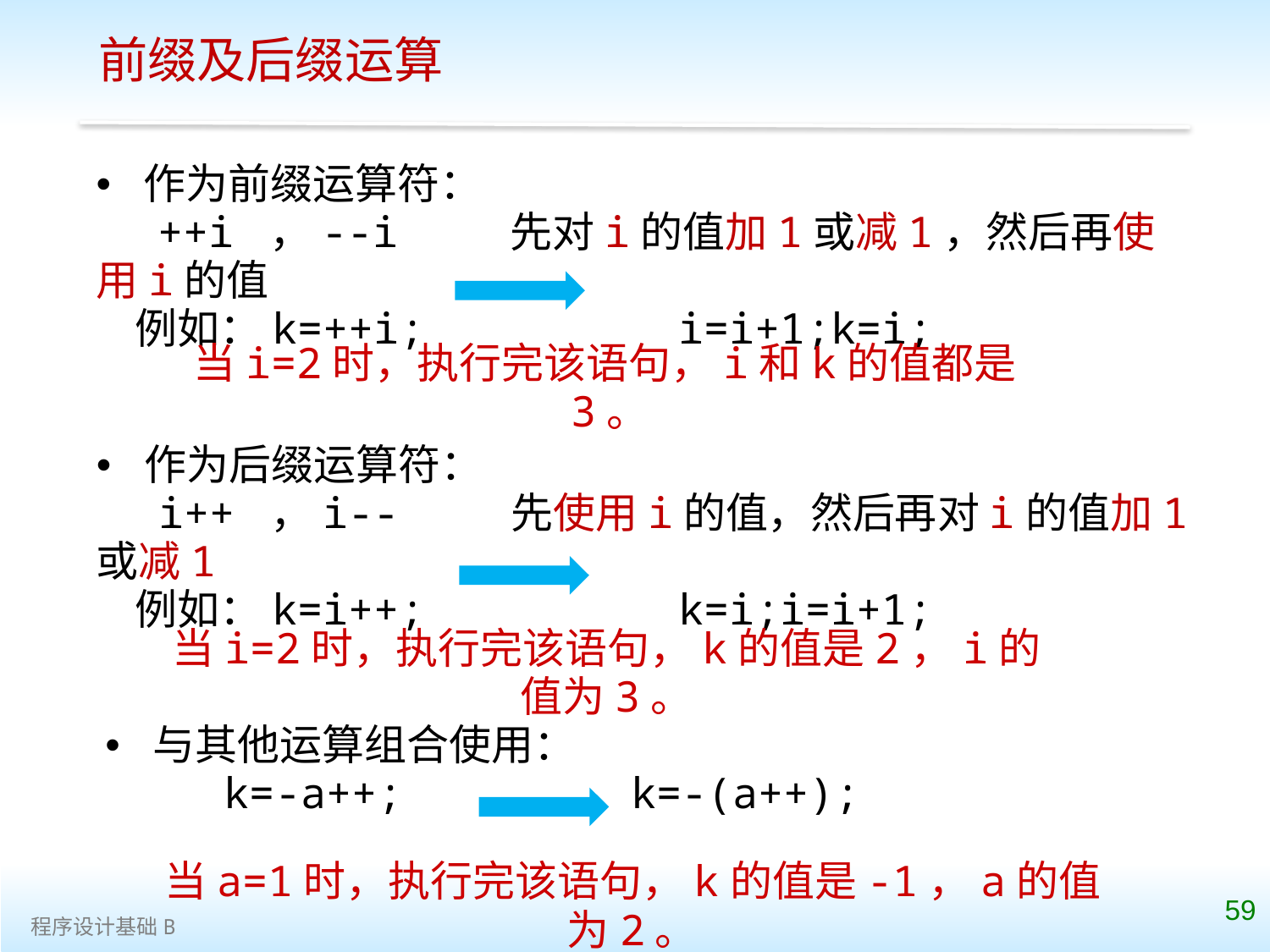

前缀及后缀运算
作为前缀运算符：
　 ++i ，--i    先对i的值加1或减1，然后再使用i的值
   例如：k=++i;          i=i+1;k=i;

当i=2时，执行完该语句，i和k的值都是3。
作为后缀运算符：
　 i++ ，i--    先使用i的值，然后再对i的值加1或减1
   例如：k=i++;          k=i;i=i+1;

当i=2时，执行完该语句，k的值是2，i的值为3。
与其他运算组合使用：
　       k=-a++;         k=-(a++);

当a=1时，执行完该语句，k的值是-1，a的值为2。
59